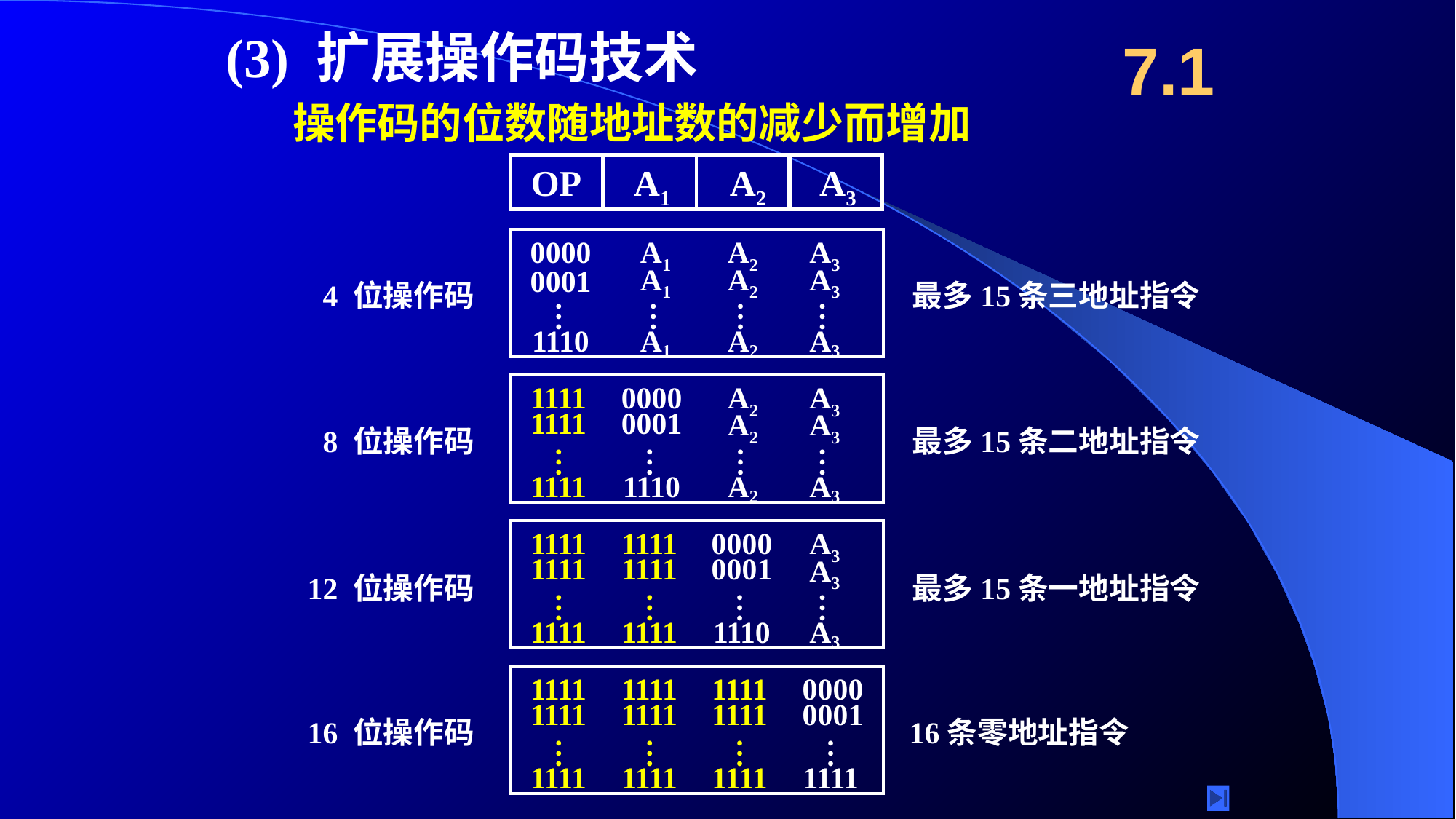

(3) 扩展操作码技术
7.1
操作码的位数随地址数的减少而增加

OP

 A1

 A2

 A3
0000
A1
A2
A3

A1
A2
A3
0001
…
…
…
…
1110
A1
A2
A3
4 位操作码
最多15条三地址指令
1111
0000
A2
A3

1111
0001
A2
A3
…
…
…
…
1111
1110
A2
A3
8 位操作码
最多15条二地址指令
1111
1111
0000
A3

1111
1111
0001
A3
…
…
…
…
1111
1111
1110
A3
12 位操作码
最多15条一地址指令
1111
1111
1111
0000

1111
1111
1111
0001
…
…
…
…
1111
1111
1111
1111
16 位操作码
16条零地址指令